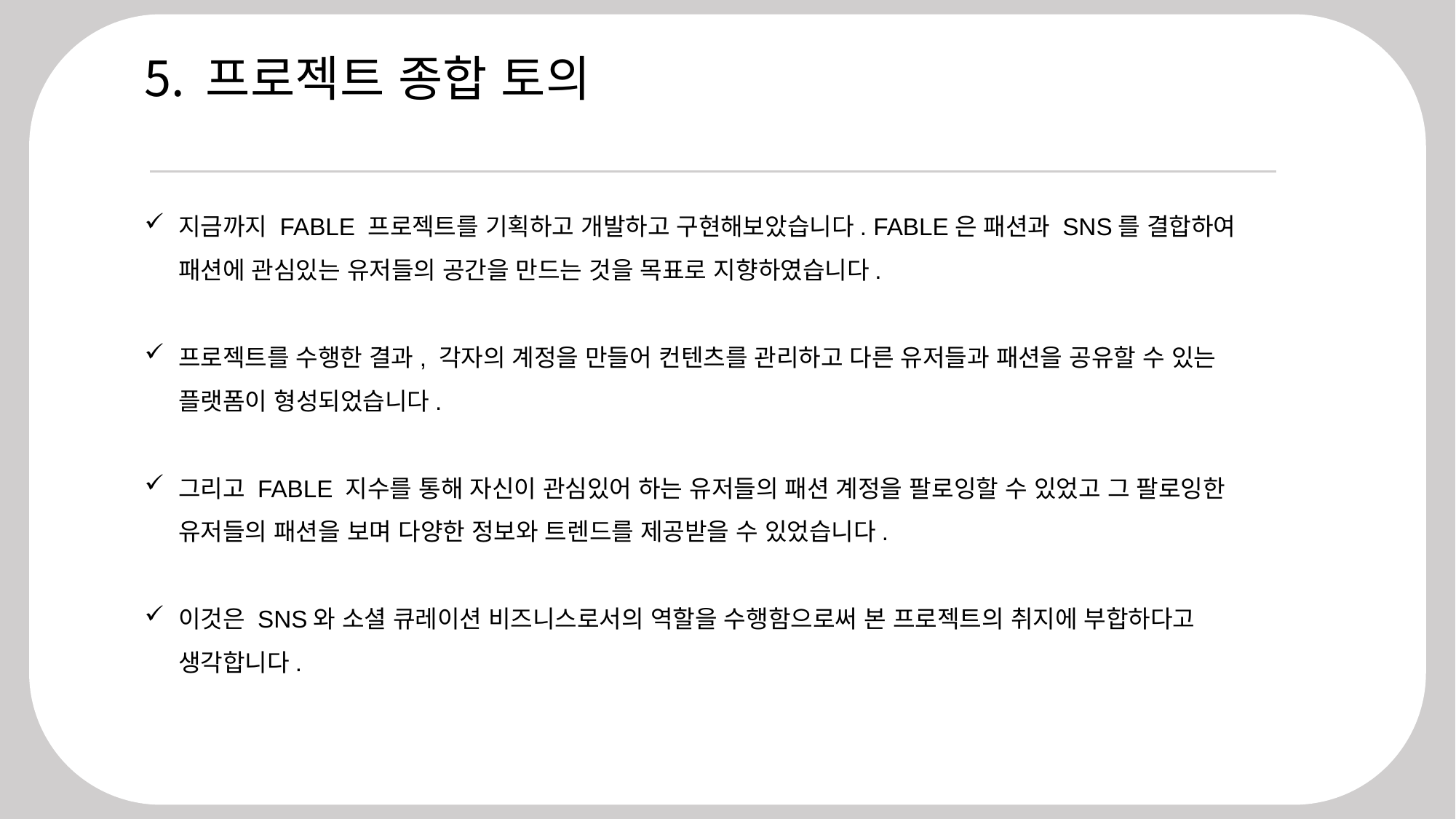

프로젝트 종합 토의

지금까지 FABLE 프로젝트를 기획하고 개발하고 구현해보았습니다. FABLE은 패션과 SNS를 결합하여 패션에 관심있는 유저들의 공간을 만드는 것을 목표로 지향하였습니다.

프로젝트를 수행한 결과, 각자의 계정을 만들어 컨텐츠를 관리하고 다른 유저들과 패션을 공유할 수 있는 플랫폼이 형성되었습니다.

그리고 FABLE 지수를 통해 자신이 관심있어 하는 유저들의 패션 계정을 팔로잉할 수 있었고 그 팔로잉한 유저들의 패션을 보며 다양한 정보와 트렌드를 제공받을 수 있었습니다.

이것은 SNS와 소셜 큐레이션 비즈니스로서의 역할을 수행함으로써 본 프로젝트의 취지에 부합하다고 생각합니다.